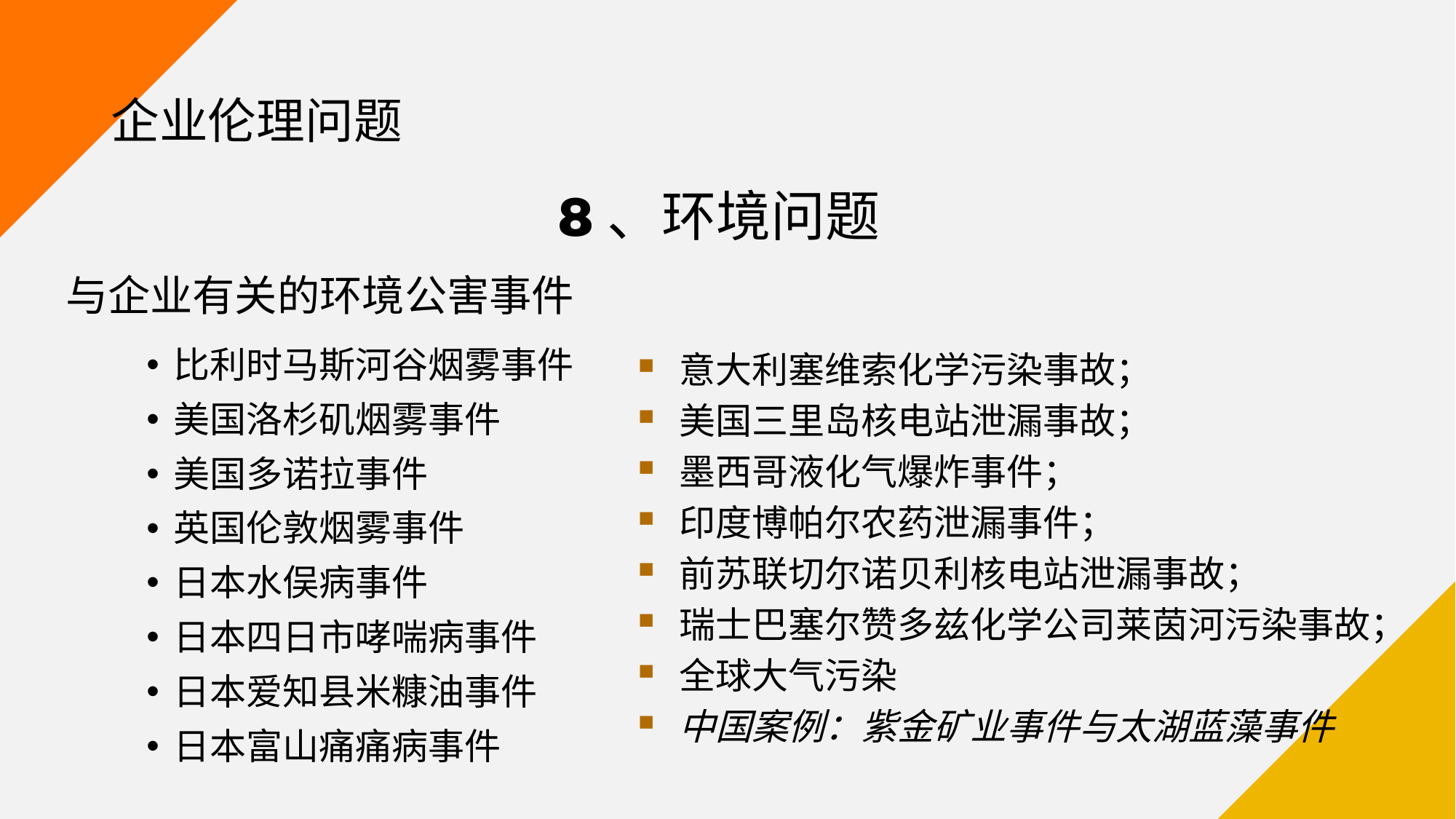

# 企业伦理问题
8、环境问题
与企业有关的环境公害事件
比利时马斯河谷烟雾事件
美国洛杉矶烟雾事件
美国多诺拉事件
英国伦敦烟雾事件
日本水俣病事件
日本四日市哮喘病事件
日本爱知县米糠油事件
日本富山痛痛病事件
意大利塞维索化学污染事故；
美国三里岛核电站泄漏事故；
墨西哥液化气爆炸事件；
印度博帕尔农药泄漏事件；
前苏联切尔诺贝利核电站泄漏事故；
瑞士巴塞尔赞多兹化学公司莱茵河污染事故；
全球大气污染
中国案例：紫金矿业事件与太湖蓝藻事件